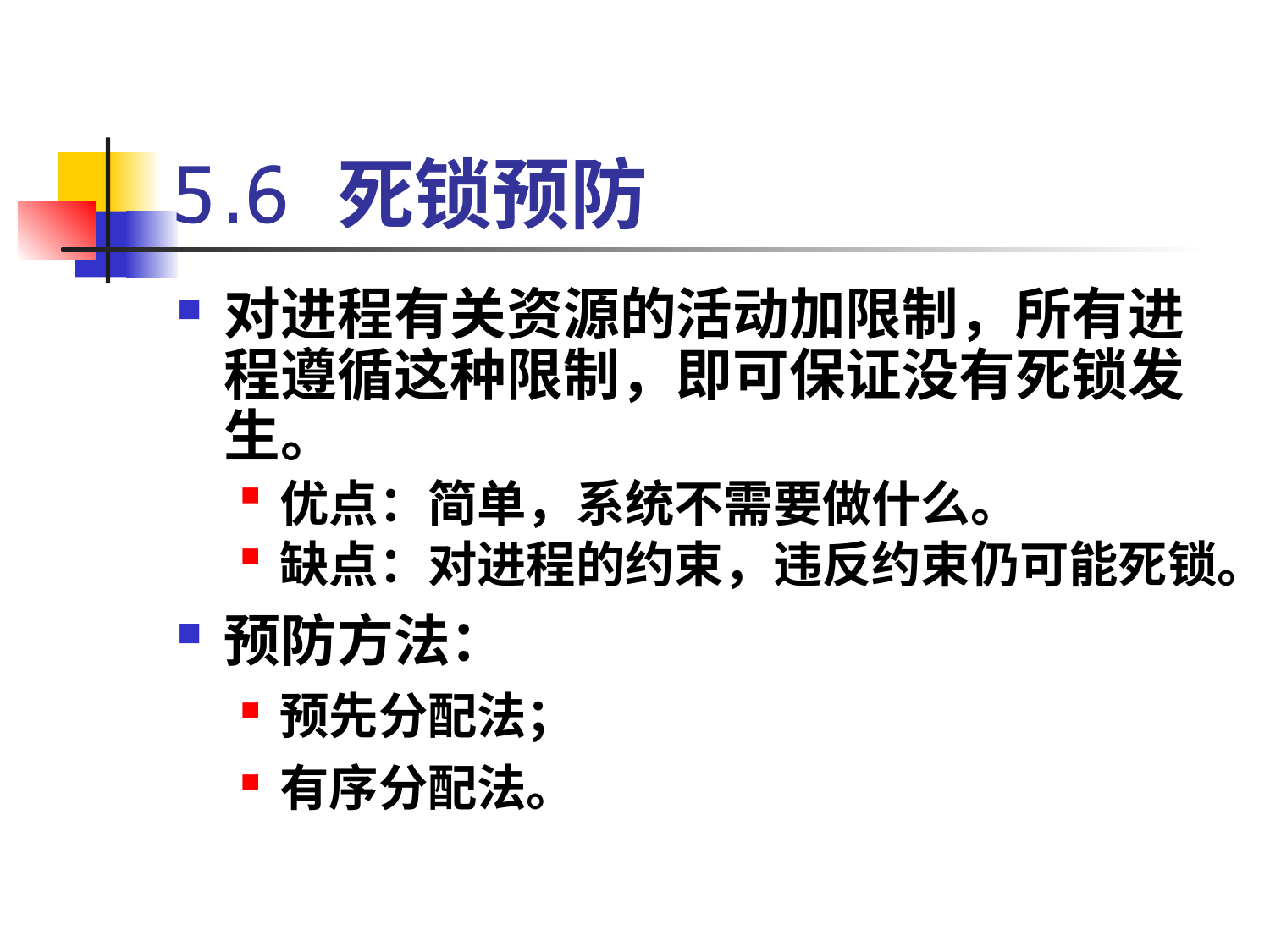

# 5.6 死锁预防
对进程有关资源的活动加限制，所有进程遵循这种限制，即可保证没有死锁发生。
优点：简单，系统不需要做什么。
缺点：对进程的约束，违反约束仍可能死锁。
预防方法：
预先分配法；
有序分配法。